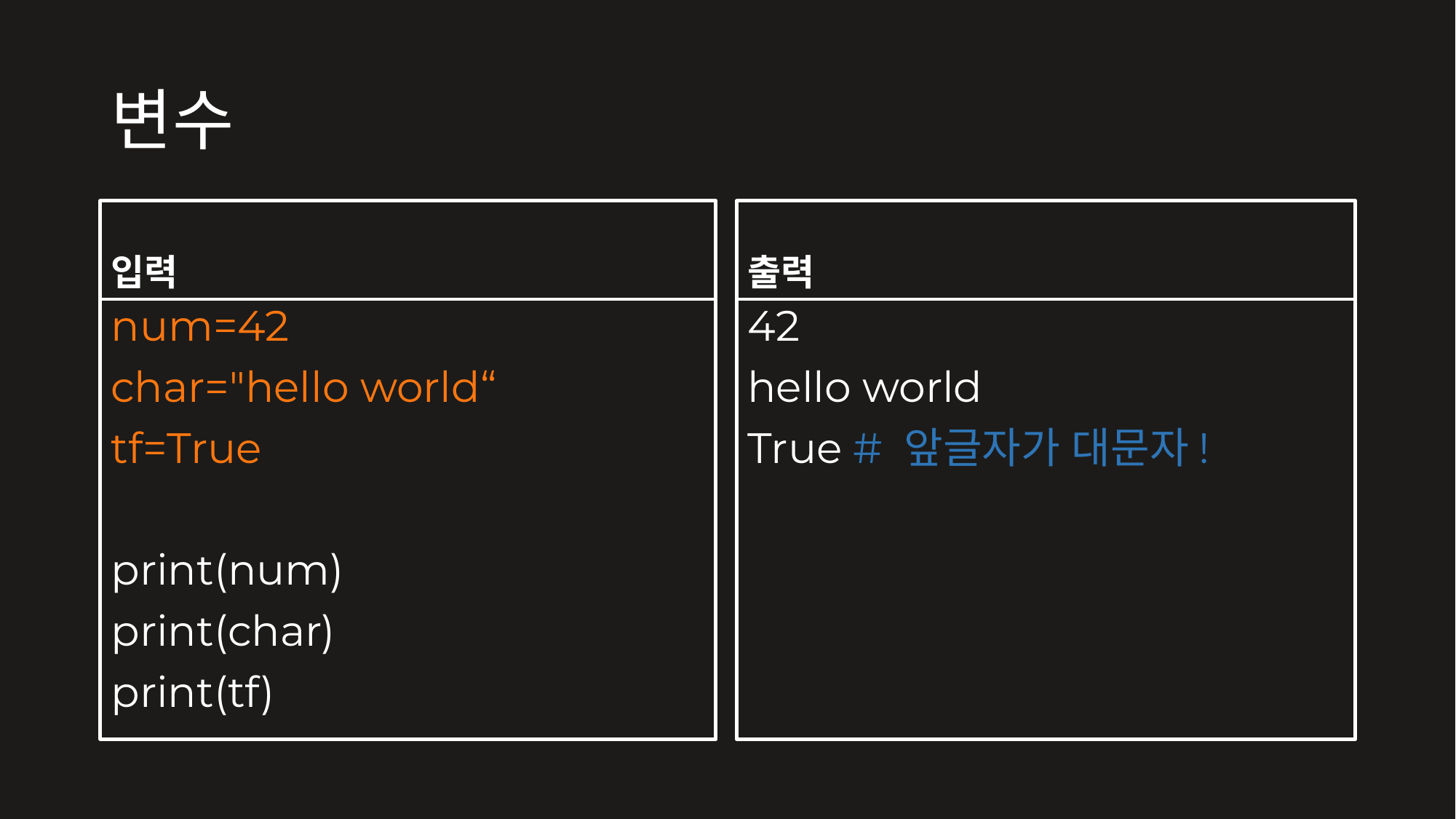

# 변수
입력
출력
num=42
char="hello world“
tf=True

print(num)
print(char)
print(tf)
42
hello world
True # 앞글자가 대문자!